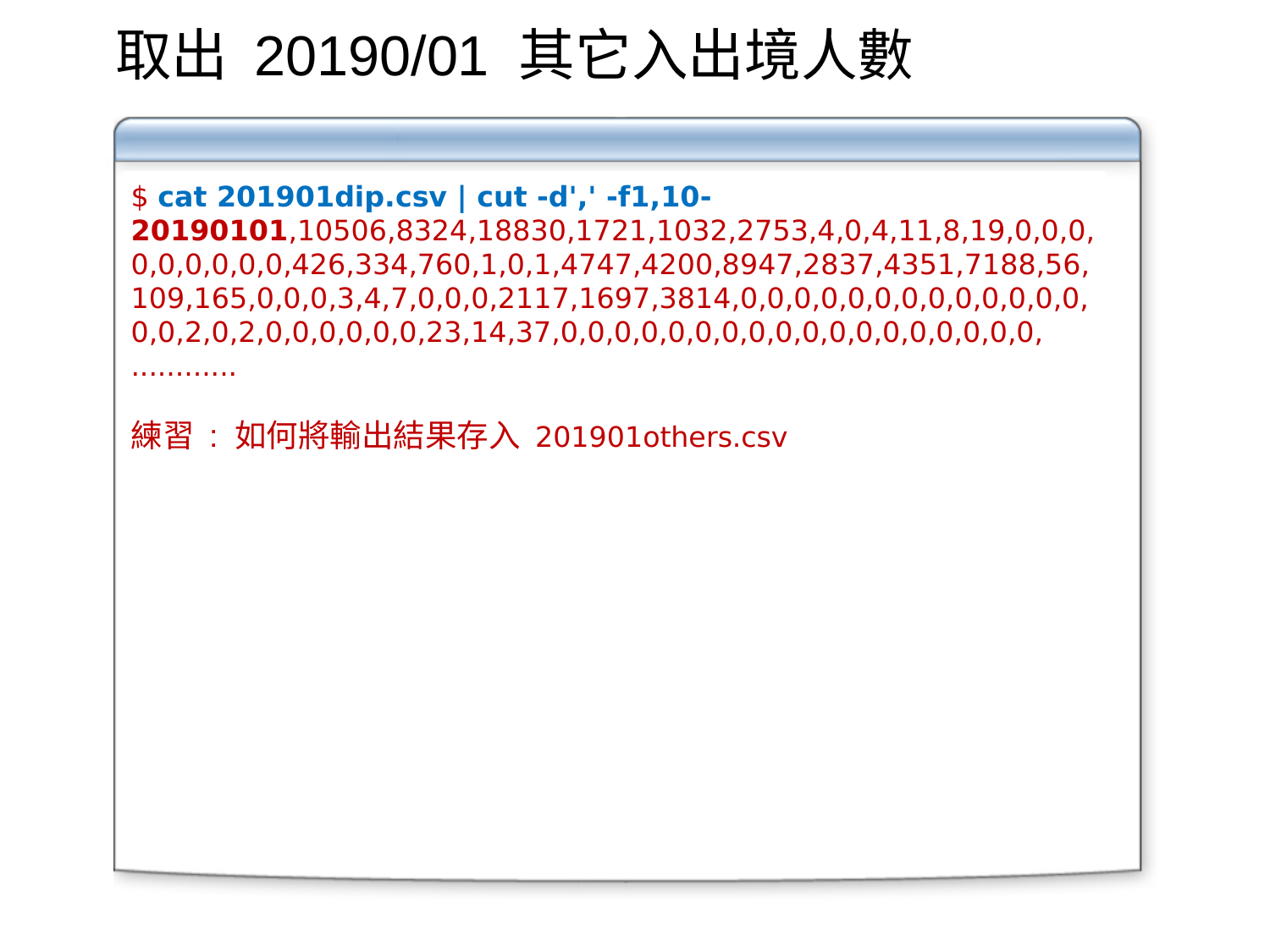

# 取出 20190/01 其它入出境人數
$ cat 201901dip.csv | cut -d',' -f1,10-
20190101,10506,8324,18830,1721,1032,2753,4,0,4,11,8,19,0,0,0,0,0,0,0,0,0,426,334,760,1,0,1,4747,4200,8947,2837,4351,7188,56,109,165,0,0,0,3,4,7,0,0,0,2117,1697,3814,0,0,0,0,0,0,0,0,0,0,0,0,0,0,0,2,0,2,0,0,0,0,0,0,23,14,37,0,0,0,0,0,0,0,0,0,0,0,0,0,0,0,0,0,0,
............

練習 : 如何將輸出結果存入 201901others.csv